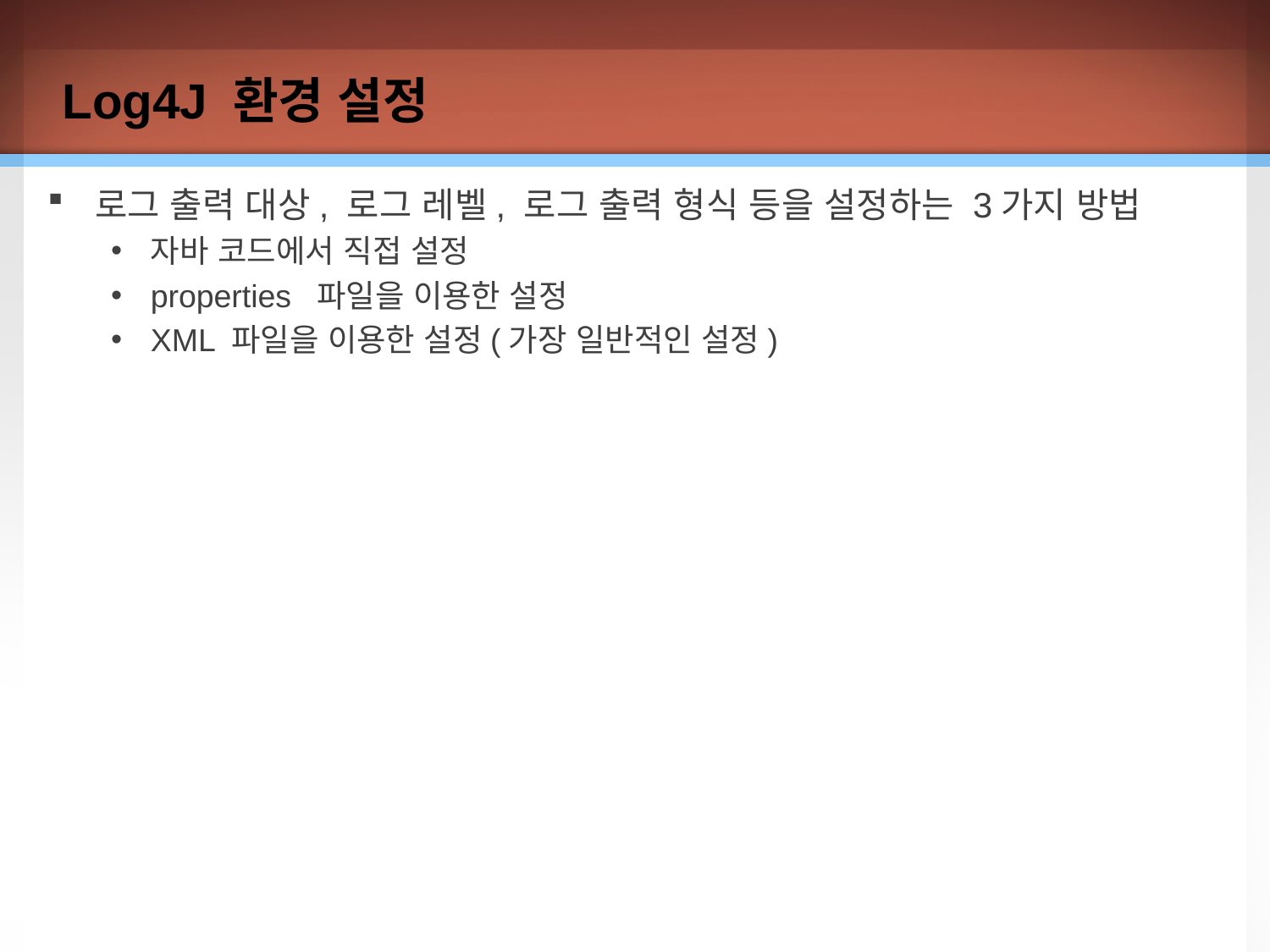

Log4J 환경 설정
로그 출력 대상, 로그 레벨, 로그 출력 형식 등을 설정하는 3가지 방법
자바 코드에서 직접 설정
properties  파일을 이용한 설정
XML 파일을 이용한 설정(가장 일반적인 설정)